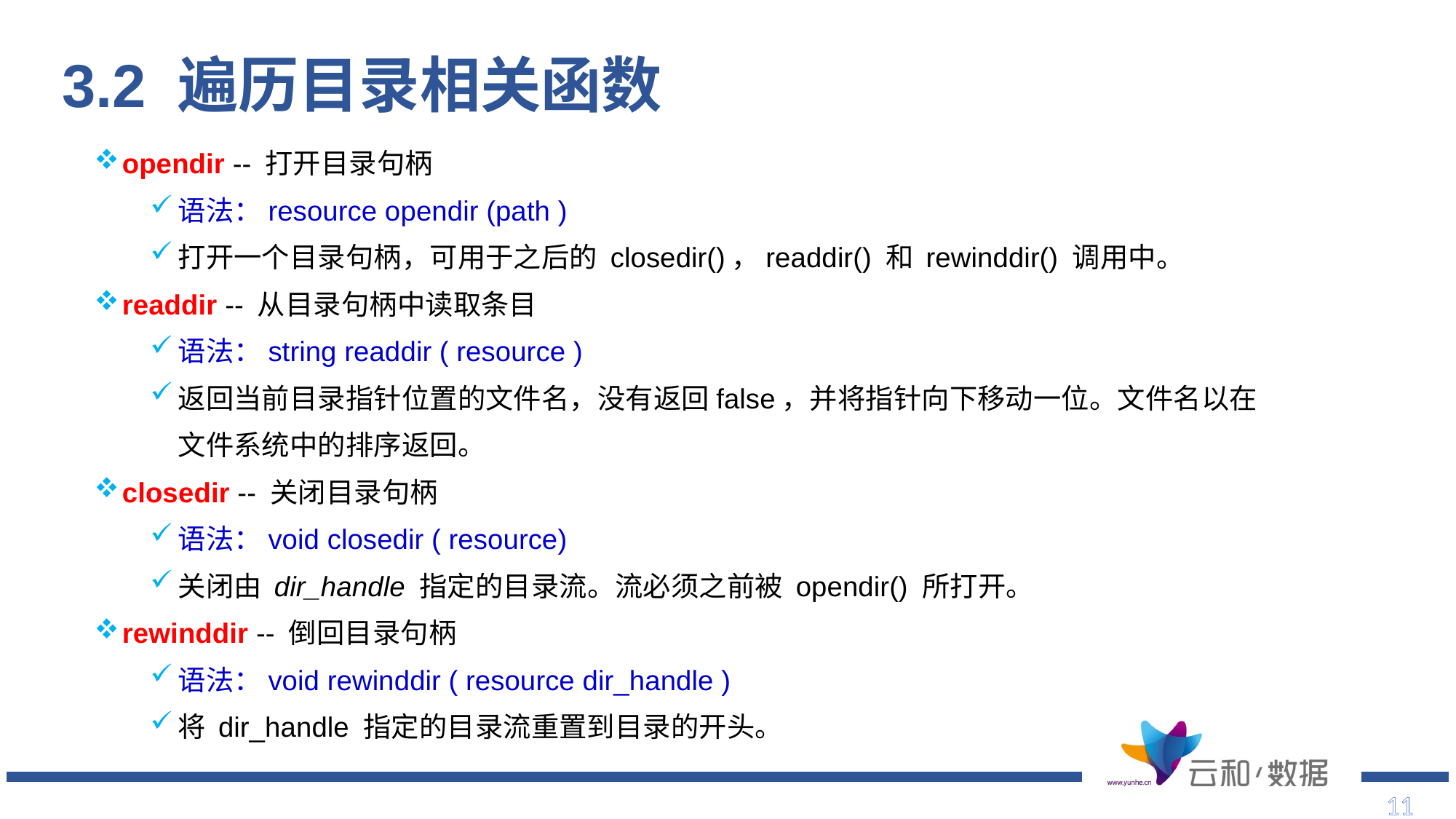

# 3.2 遍历目录相关函数
opendir -- 打开目录句柄
语法：resource opendir (path )
打开一个目录句柄，可用于之后的 closedir()，readdir() 和 rewinddir() 调用中。
readdir -- 从目录句柄中读取条目
语法：string readdir ( resource )
返回当前目录指针位置的文件名，没有返回false，并将指针向下移动一位。文件名以在文件系统中的排序返回。
closedir -- 关闭目录句柄
语法：void closedir ( resource)
关闭由 dir_handle 指定的目录流。流必须之前被 opendir() 所打开。
rewinddir -- 倒回目录句柄
语法：void rewinddir ( resource dir_handle )
将 dir_handle 指定的目录流重置到目录的开头。